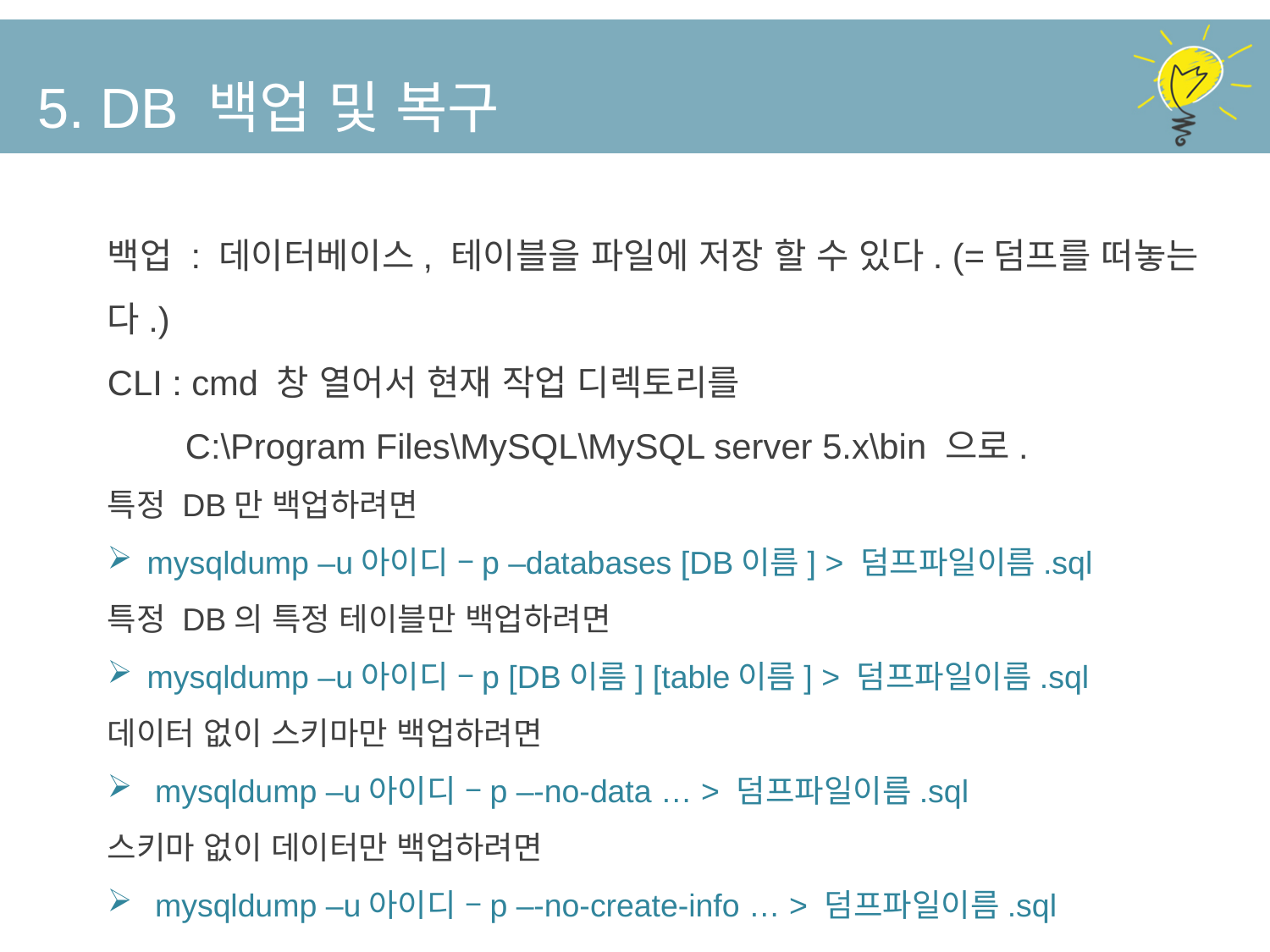

5. DB 백업 및 복구
백업 : 데이터베이스, 테이블을 파일에 저장 할 수 있다. (=덤프를 떠놓는다.)
CLI : cmd 창 열어서 현재 작업 디렉토리를
        C:\Program Files\MySQL\MySQL server 5.x\bin 으로.
특정 DB만 백업하려면
mysqldump –u아이디 –p –databases [DB이름] > 덤프파일이름.sql
특정 DB의 특정 테이블만 백업하려면
mysqldump –u아이디 –p [DB이름] [table이름] > 덤프파일이름.sql
데이터 없이 스키마만 백업하려면
mysqldump –u아이디 –p –-no-data … > 덤프파일이름.sql
스키마 없이 데이터만 백업하려면
mysqldump –u아이디 –p –-no-create-info … > 덤프파일이름.sql